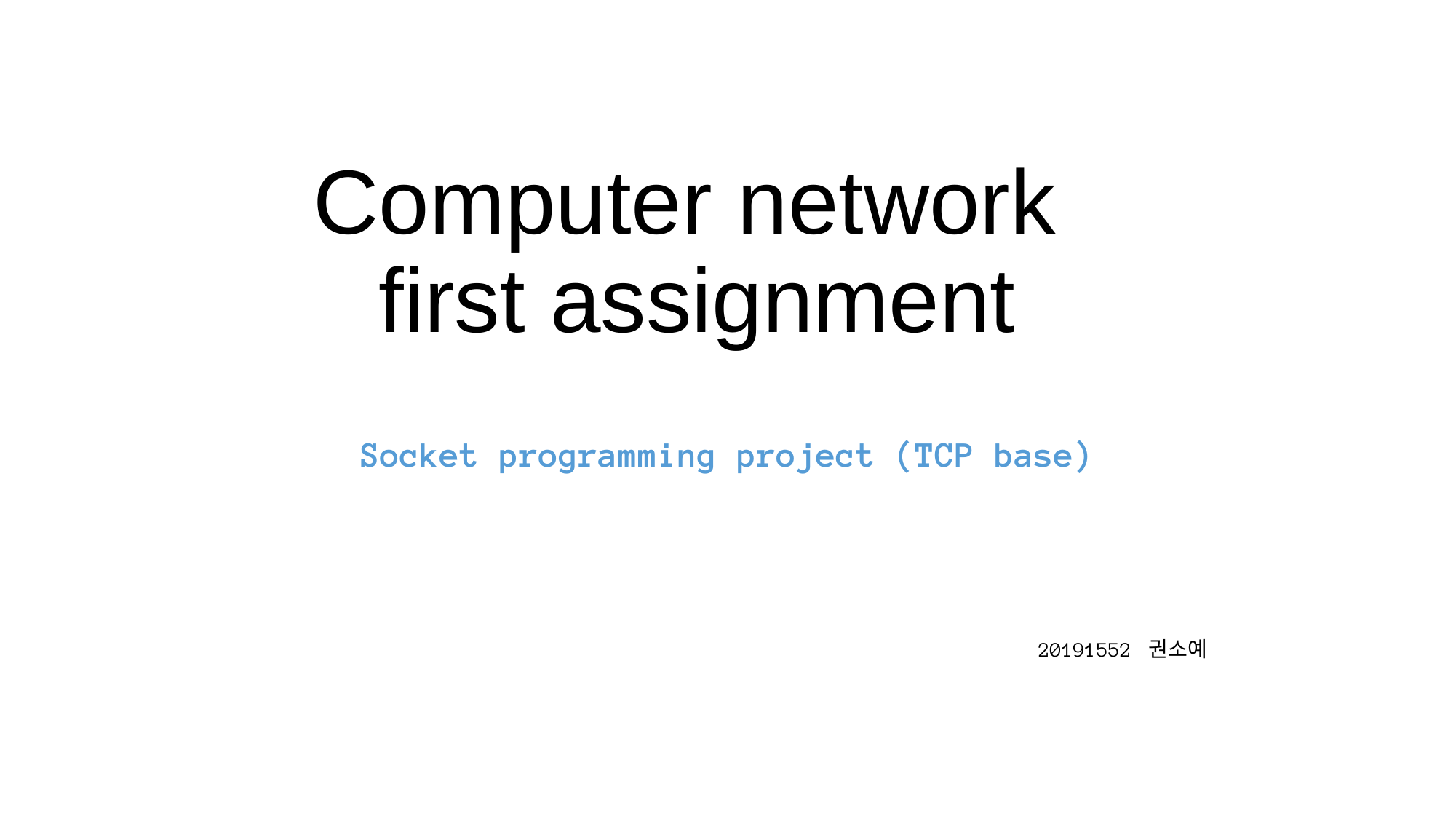

# Computer network first assignment
Socket programming project (TCP base)

20191552 권소예